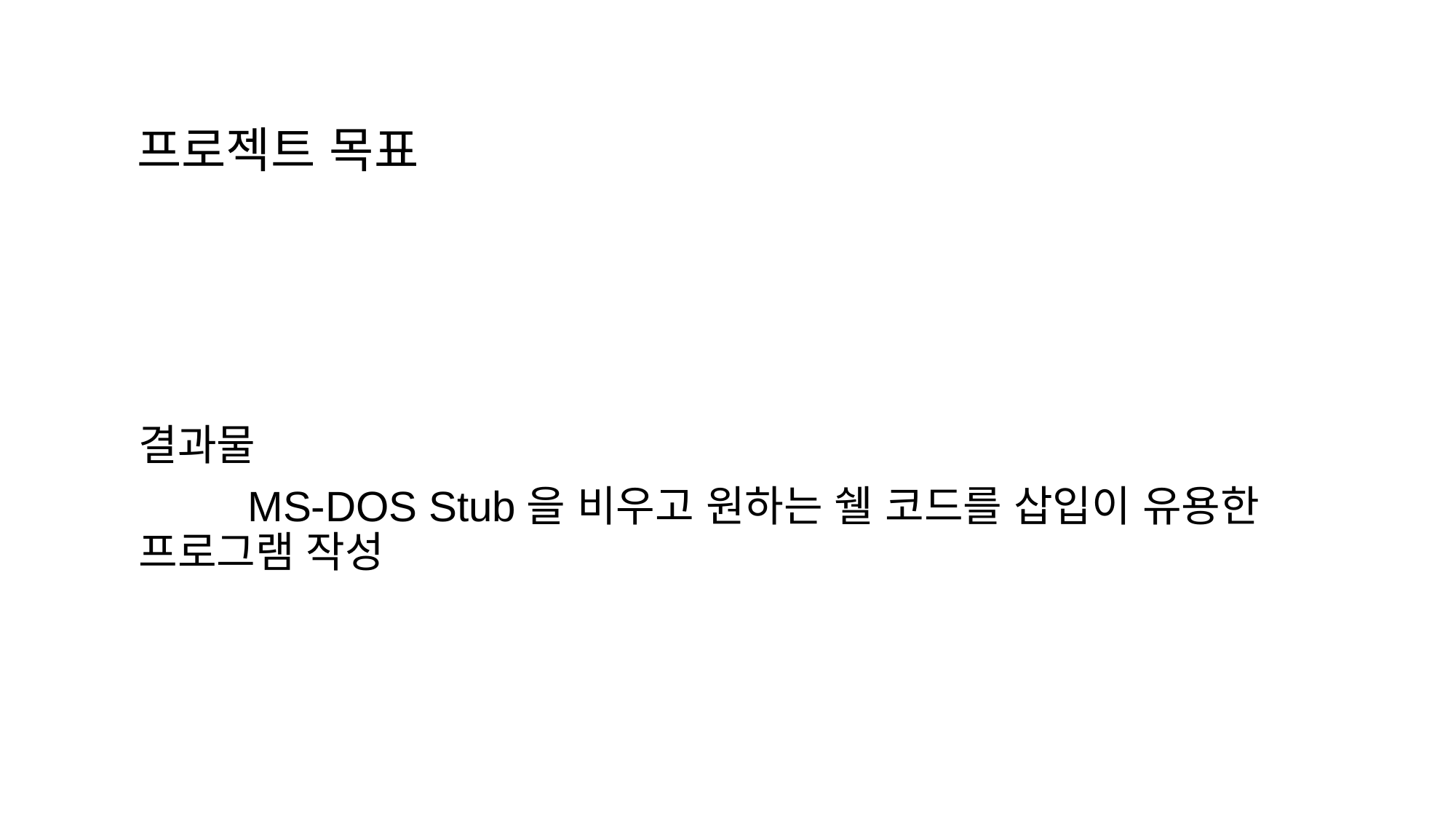

# 프로젝트 목표

결과물
	MS-DOS Stub을 비우고 원하는 쉘 코드를 삽입이 유용한 프로그램 작성